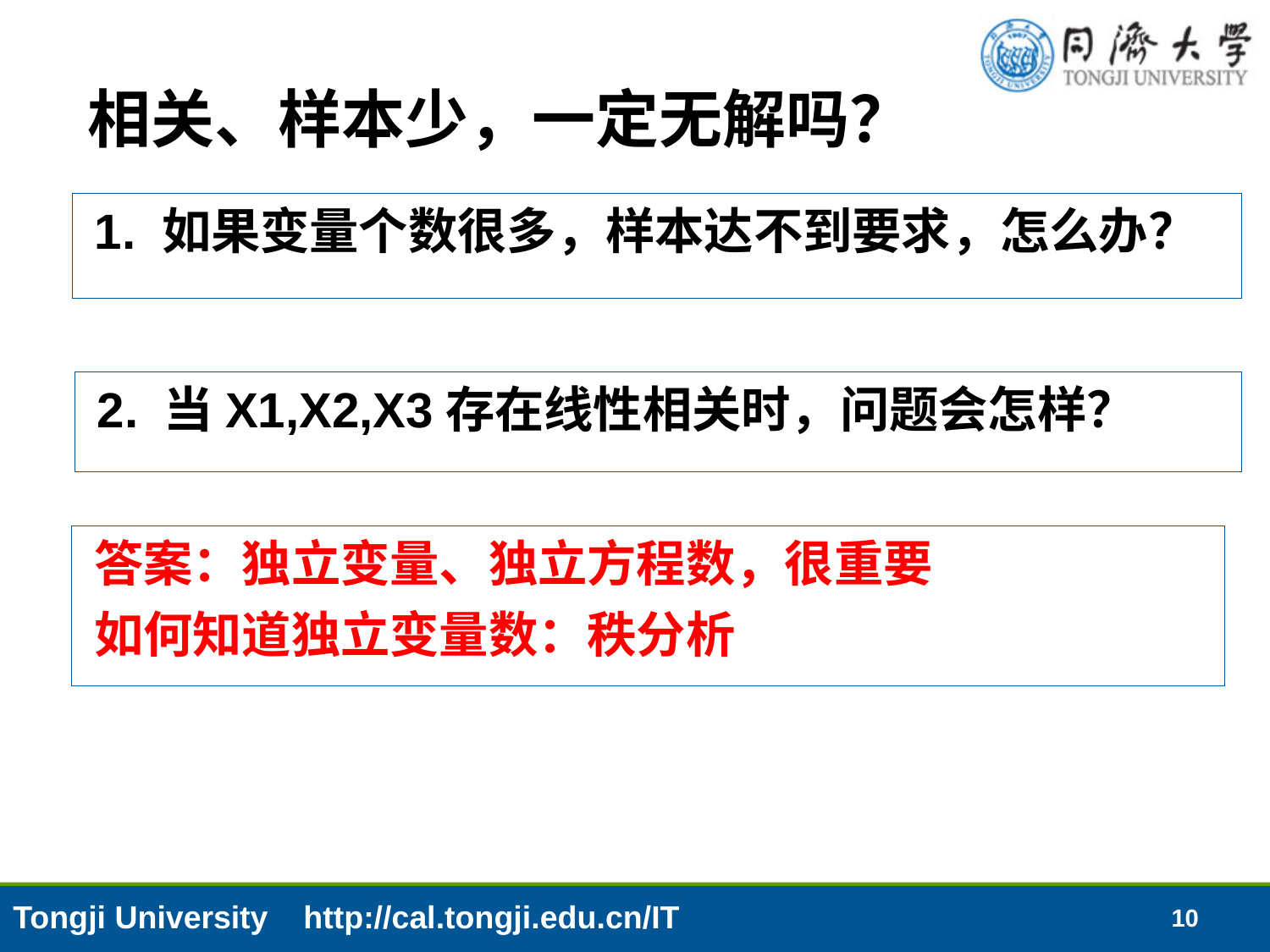

# 相关、样本少，一定无解吗？
1. 如果变量个数很多，样本达不到要求，怎么办？
2. 当X1,X2,X3存在线性相关时，问题会怎样？
答案：独立变量、独立方程数，很重要
如何知道独立变量数：秩分析